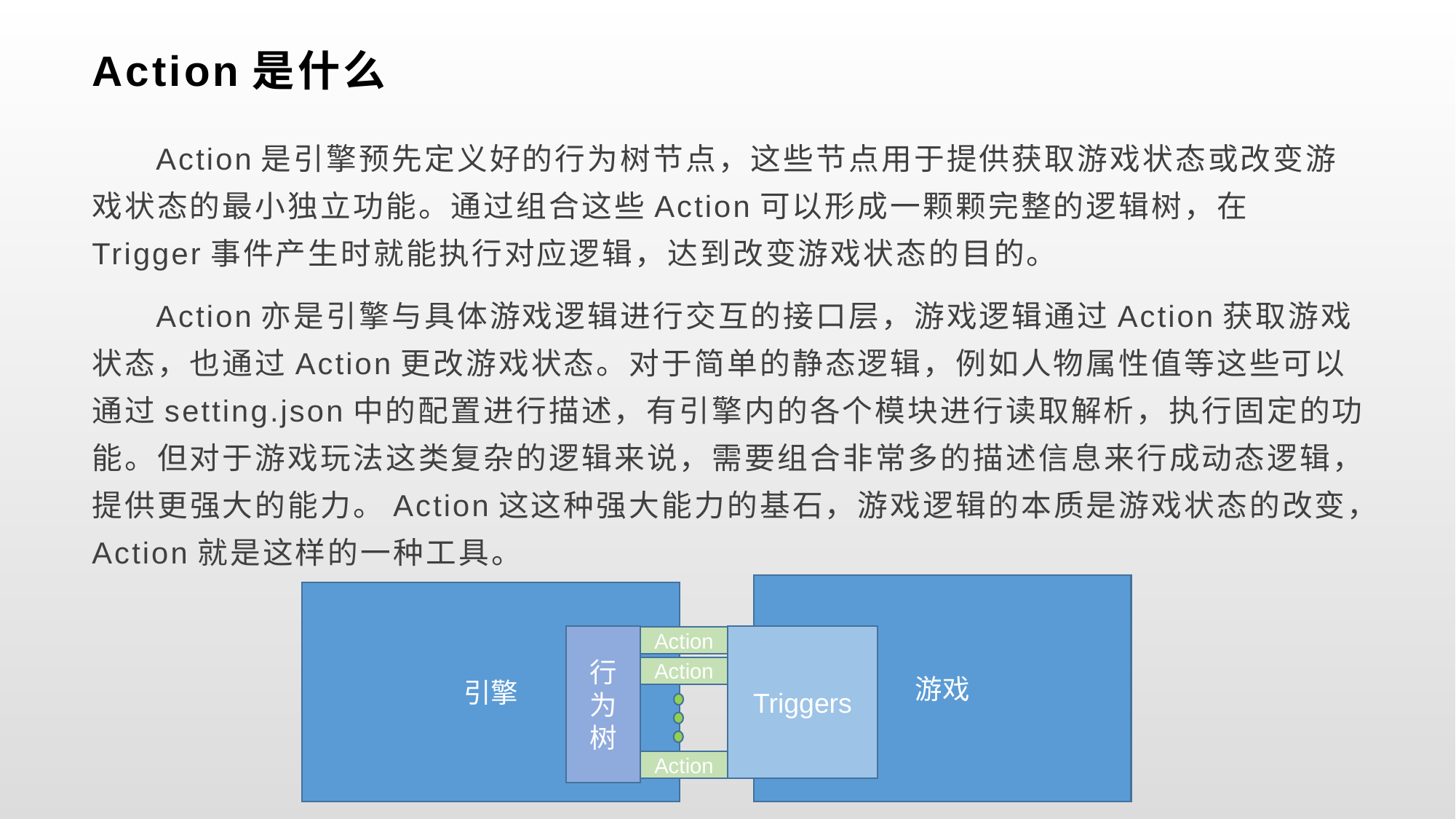

# Action是什么
      Action是引擎预先定义好的行为树节点，这些节点用于提供获取游戏状态或改变游戏状态的最小独立功能。通过组合这些Action可以形成一颗颗完整的逻辑树，在Trigger事件产生时就能执行对应逻辑，达到改变游戏状态的目的。
      Action亦是引擎与具体游戏逻辑进行交互的接口层，游戏逻辑通过Action获取游戏状态，也通过Action更改游戏状态。对于简单的静态逻辑，例如人物属性值等这些可以通过setting.json中的配置进行描述，有引擎内的各个模块进行读取解析，执行固定的功能。但对于游戏玩法这类复杂的逻辑来说，需要组合非常多的描述信息来行成动态逻辑，提供更强大的能力。Action这这种强大能力的基石，游戏逻辑的本质是游戏状态的改变，Action就是这样的一种工具。
游戏
引擎
行为树
Triggers
Action
Action

Action